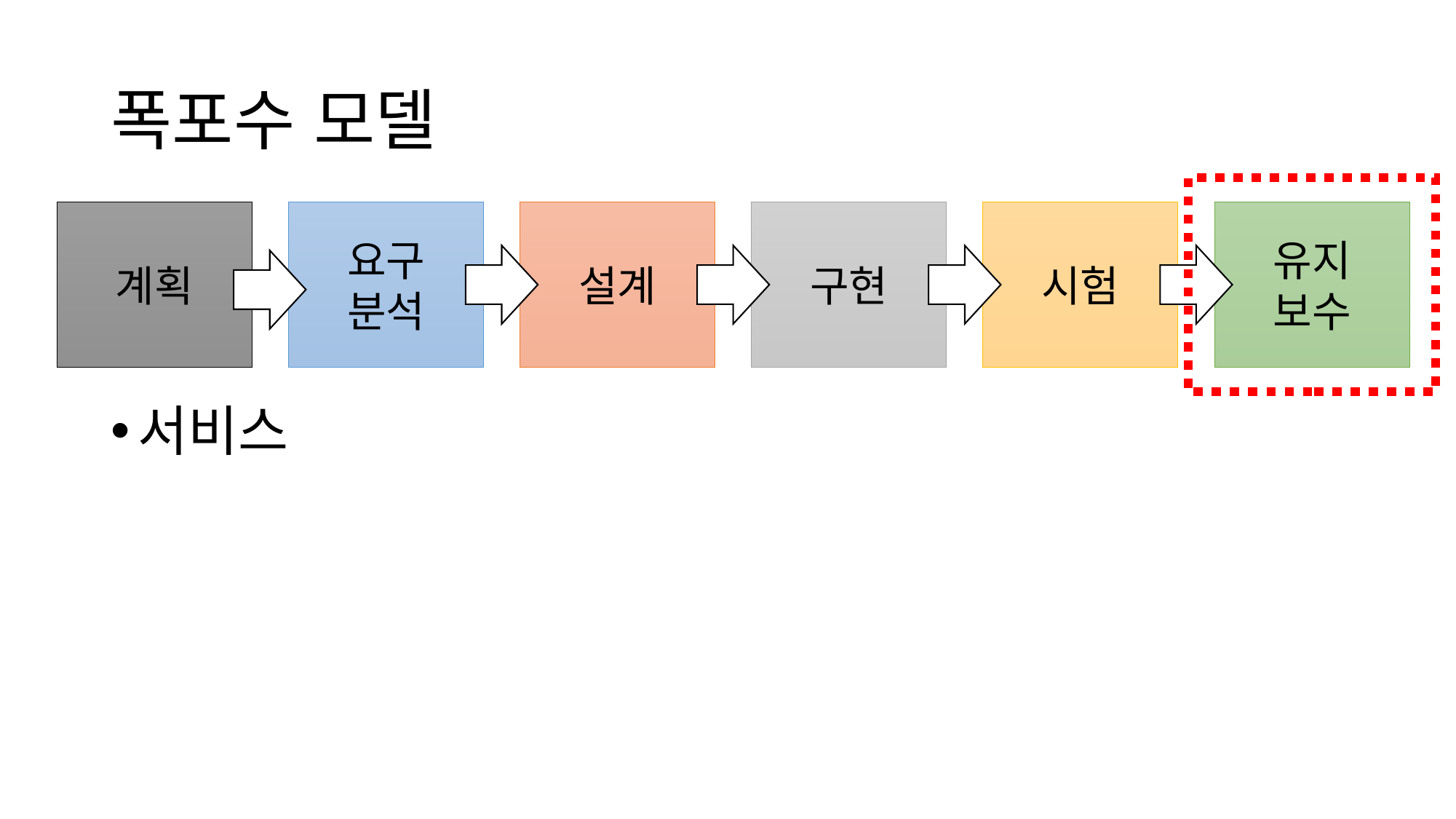

# 폭포수 모델

계획
요구
분석
설계
구현
시험
유지
보수

서비스